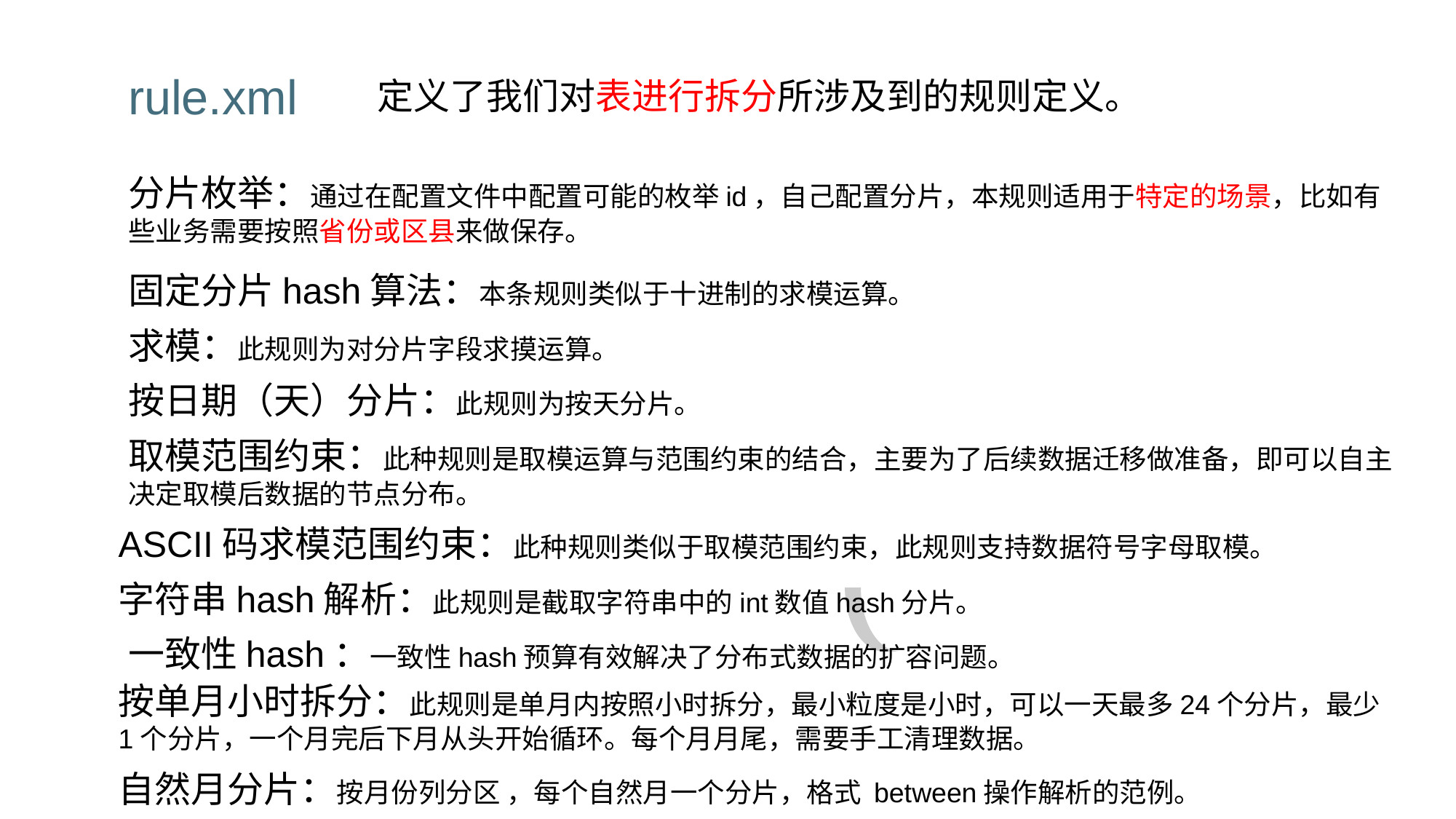

rule.xml
定义了我们对表进行拆分所涉及到的规则定义。
分片枚举：通过在配置文件中配置可能的枚举id，自己配置分片，本规则适用于特定的场景，比如有些业务需要按照省份或区县来做保存。
固定分片hash算法：本条规则类似于十进制的求模运算。

求模：此规则为对分片字段求摸运算。
按日期（天）分片：此规则为按天分片。
取模范围约束：此种规则是取模运算与范围约束的结合，主要为了后续数据迁移做准备，即可以自主决定取模后数据的节点分布。
ASCII码求模范围约束：此种规则类似于取模范围约束，此规则支持数据符号字母取模。
字符串hash解析：此规则是截取字符串中的int数值hash分片。

一致性hash：一致性hash预算有效解决了分布式数据的扩容问题。
按单月小时拆分：此规则是单月内按照小时拆分，最小粒度是小时，可以一天最多24个分片，最少1个分片，一个月完后下月从头开始循环。每个月月尾，需要手工清理数据。
自然月分片：按月份列分区 ，每个自然月一个分片，格式 between操作解析的范例。